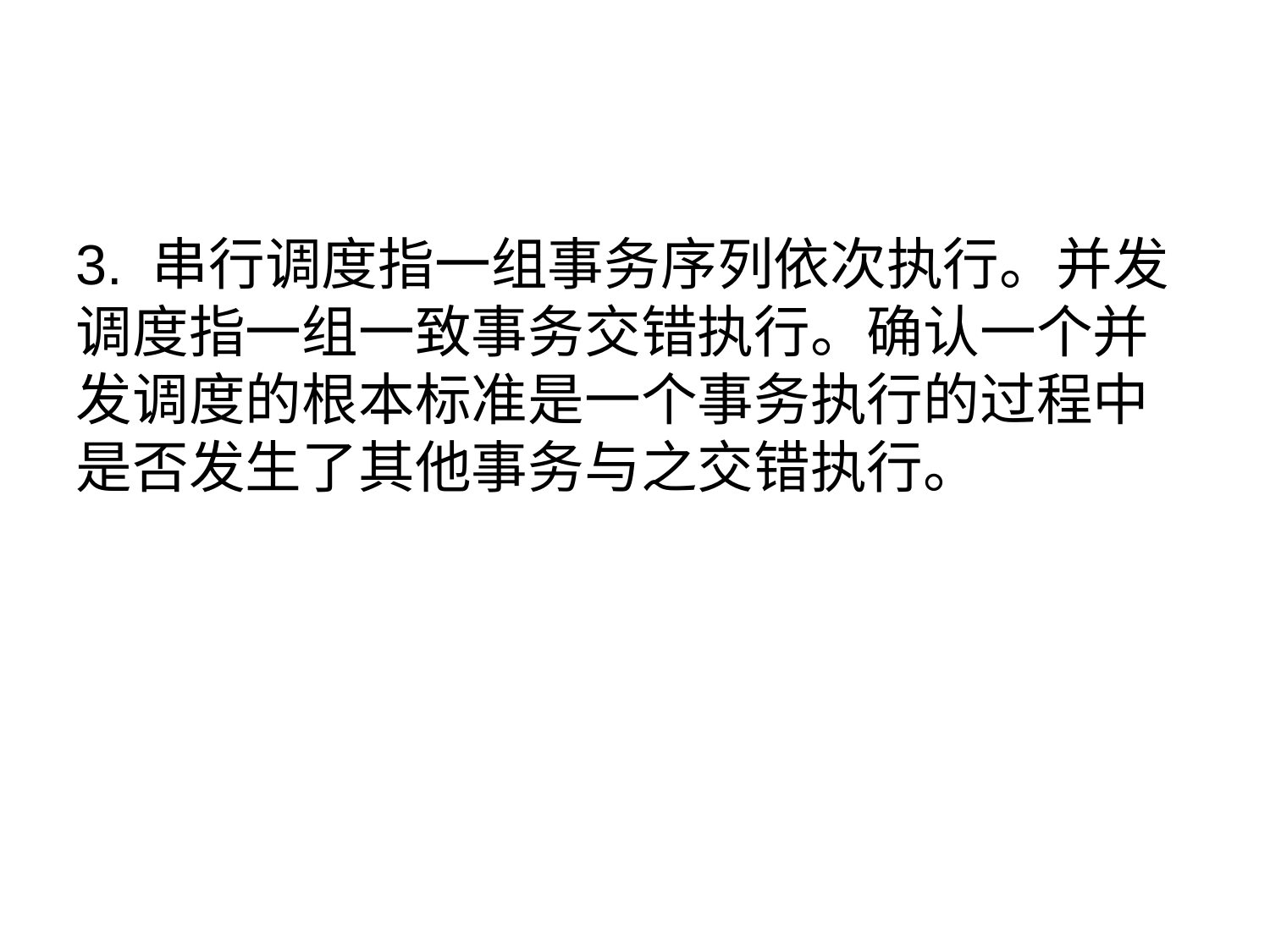

#
3. 串行调度指一组事务序列依次执行。并发调度指一组一致事务交错执行。确认一个并发调度的根本标准是一个事务执行的过程中是否发生了其他事务与之交错执行。